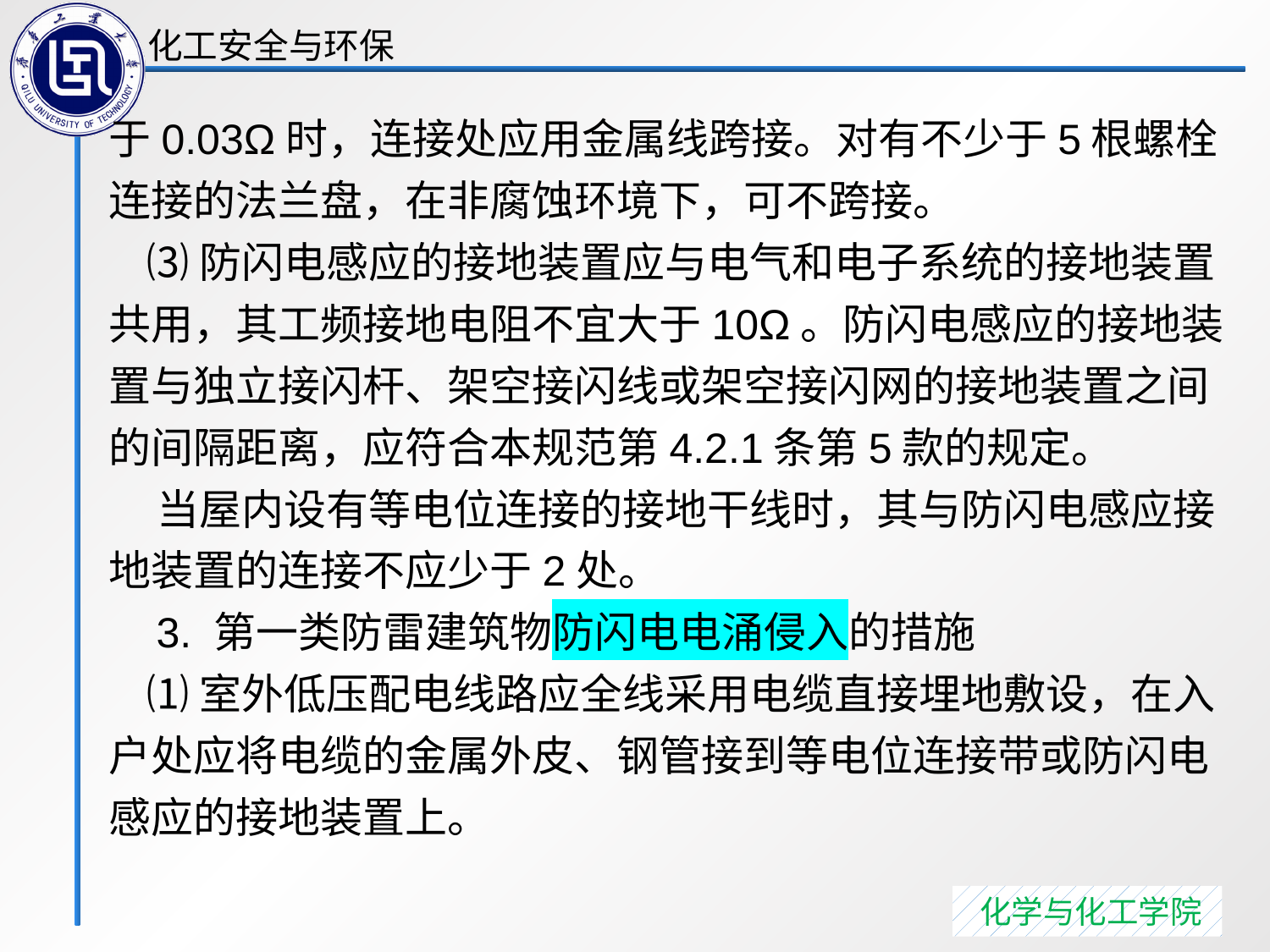

于0.03Ω时，连接处应用金属线跨接。对有不少于5根螺栓连接的法兰盘，在非腐蚀环境下，可不跨接。
    ⑶防闪电感应的接地装置应与电气和电子系统的接地装置共用，其工频接地电阻不宜大于10Ω。防闪电感应的接地装置与独立接闪杆、架空接闪线或架空接闪网的接地装置之间的间隔距离，应符合本规范第4.2.1条第5款的规定。
    当屋内设有等电位连接的接地干线时，其与防闪电感应接地装置的连接不应少于2处。
    3. 第一类防雷建筑物防闪电电涌侵入的措施
    ⑴室外低压配电线路应全线采用电缆直接埋地敷设，在入户处应将电缆的金属外皮、钢管接到等电位连接带或防闪电感应的接地装置上。